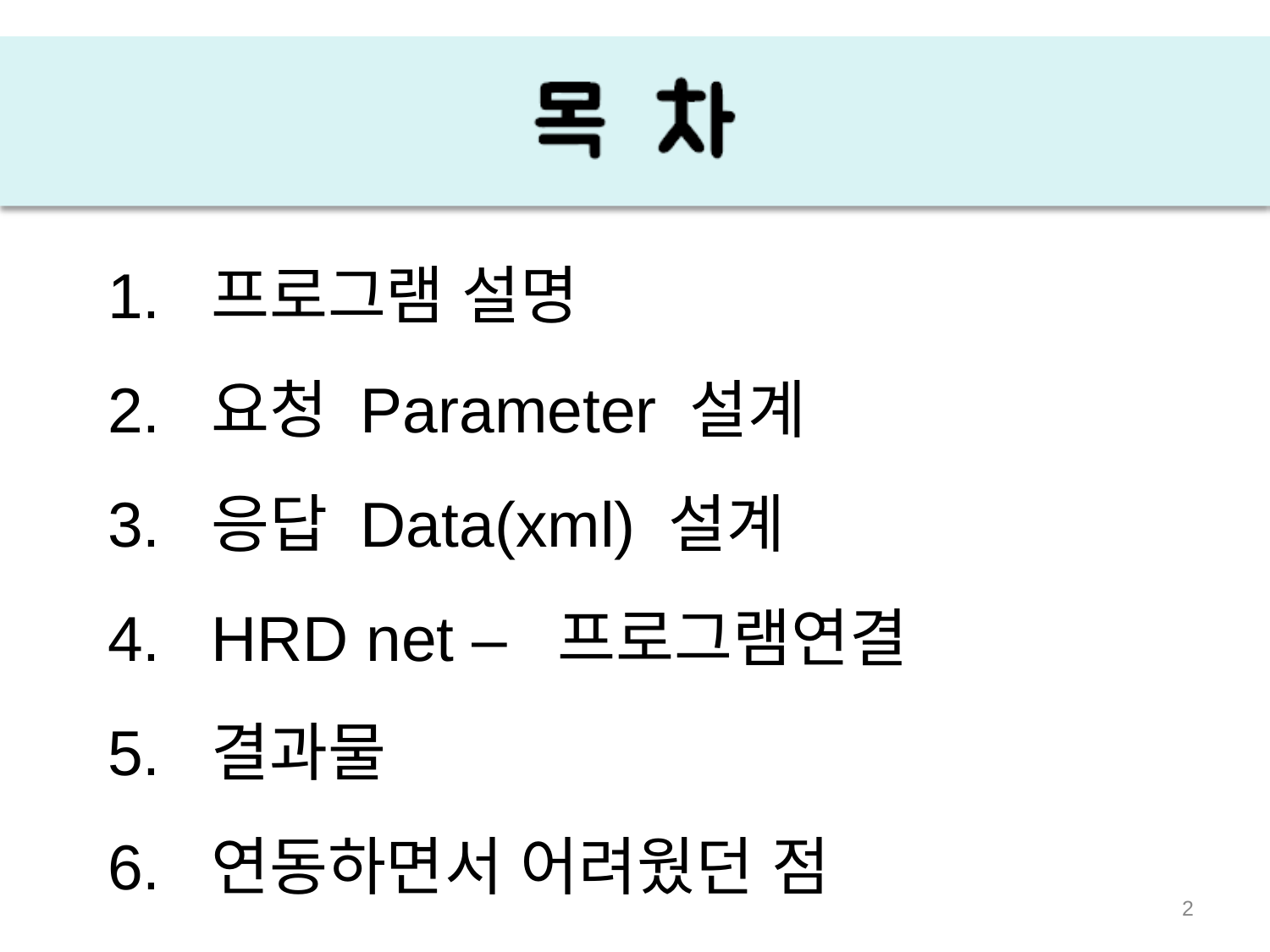

# 목	차
프로그램 설명
요청 Parameter 설계
응답 Data(xml) 설계
HRD net –  프로그램연결
결과물
연동하면서 어려웠던 점
2